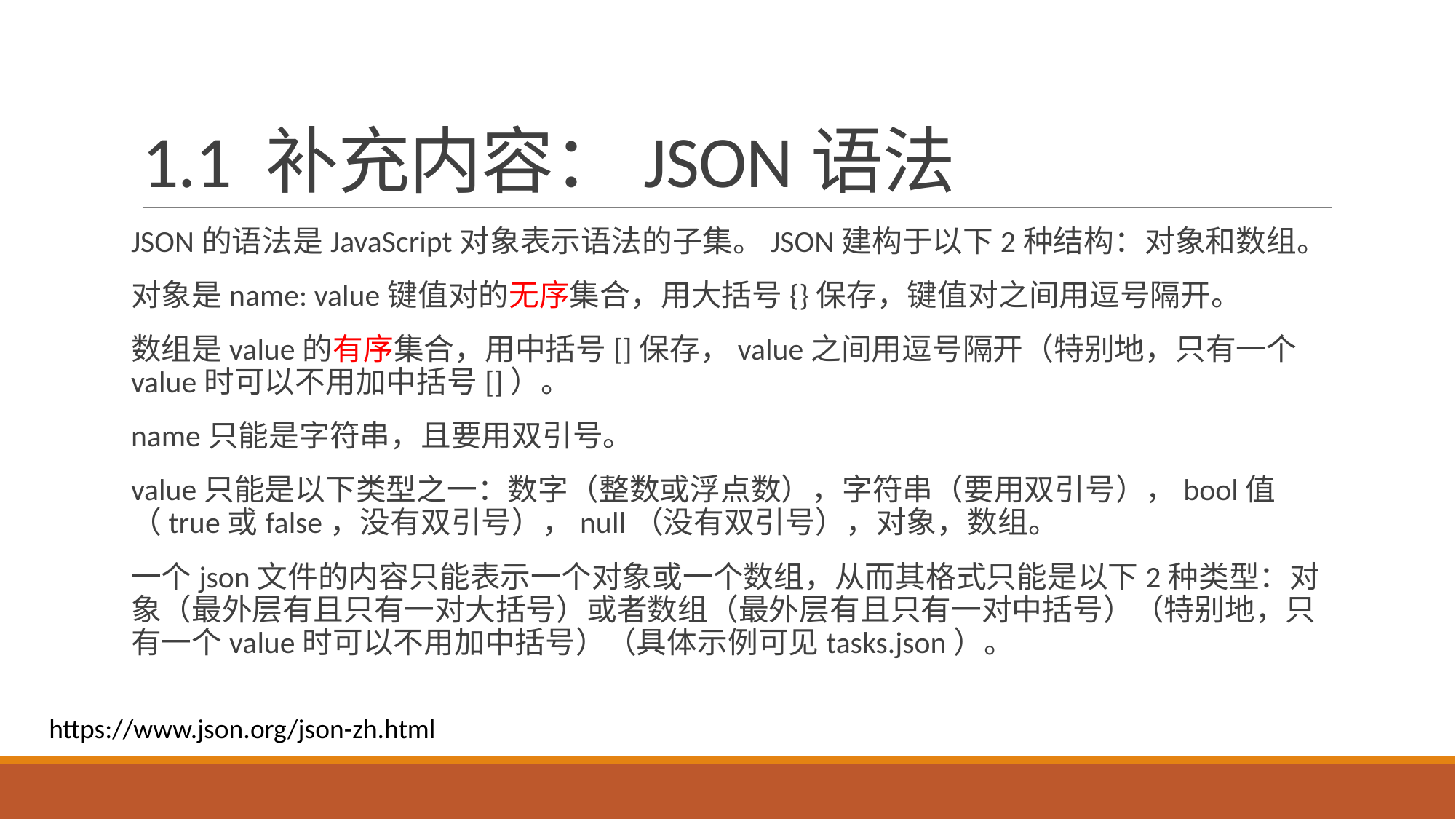

# 1.1 补充内容：JSON语法
JSON的语法是JavaScript对象表示语法的子集。JSON建构于以下2种结构：对象和数组。
对象是name: value键值对的无序集合，用大括号{}保存，键值对之间用逗号隔开。
数组是value的有序集合，用中括号[]保存，value之间用逗号隔开（特别地，只有一个value时可以不用加中括号[]）。
name只能是字符串，且要用双引号。
value只能是以下类型之一：数字（整数或浮点数），字符串（要用双引号），bool值（true或false，没有双引号），null（没有双引号），对象，数组。
一个json文件的内容只能表示一个对象或一个数组，从而其格式只能是以下2种类型：对象（最外层有且只有一对大括号）或者数组（最外层有且只有一对中括号）（特别地，只有一个value时可以不用加中括号）（具体示例可见tasks.json）。
https://www.json.org/json-zh.html